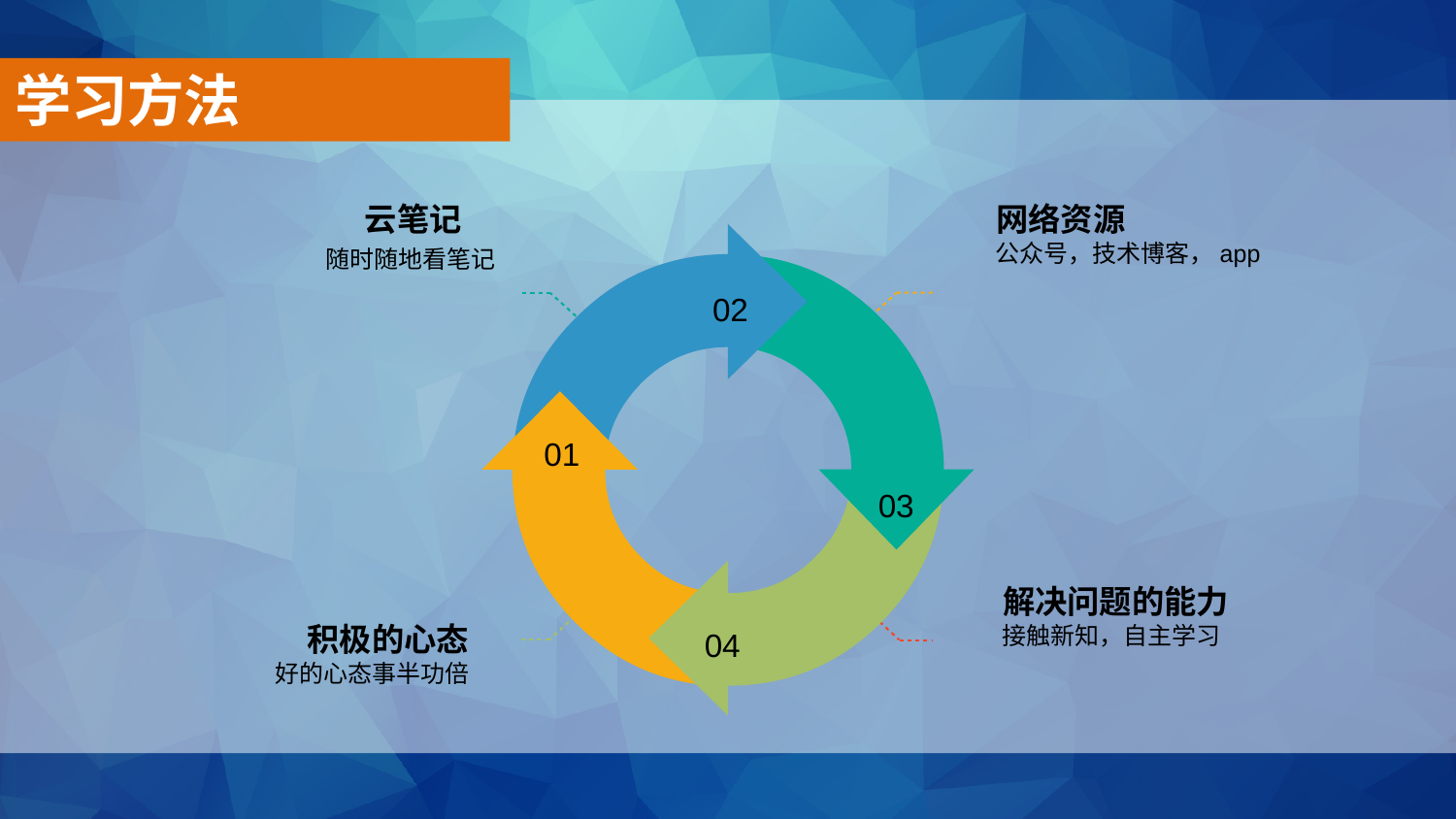

学习方法

云笔记
网络资源
公众号，技术博客，app

02

01

03

04
                       随时随地看笔记
解决问题的能力
接触新知，自主学习
积极的心态
                       好的心态事半功倍